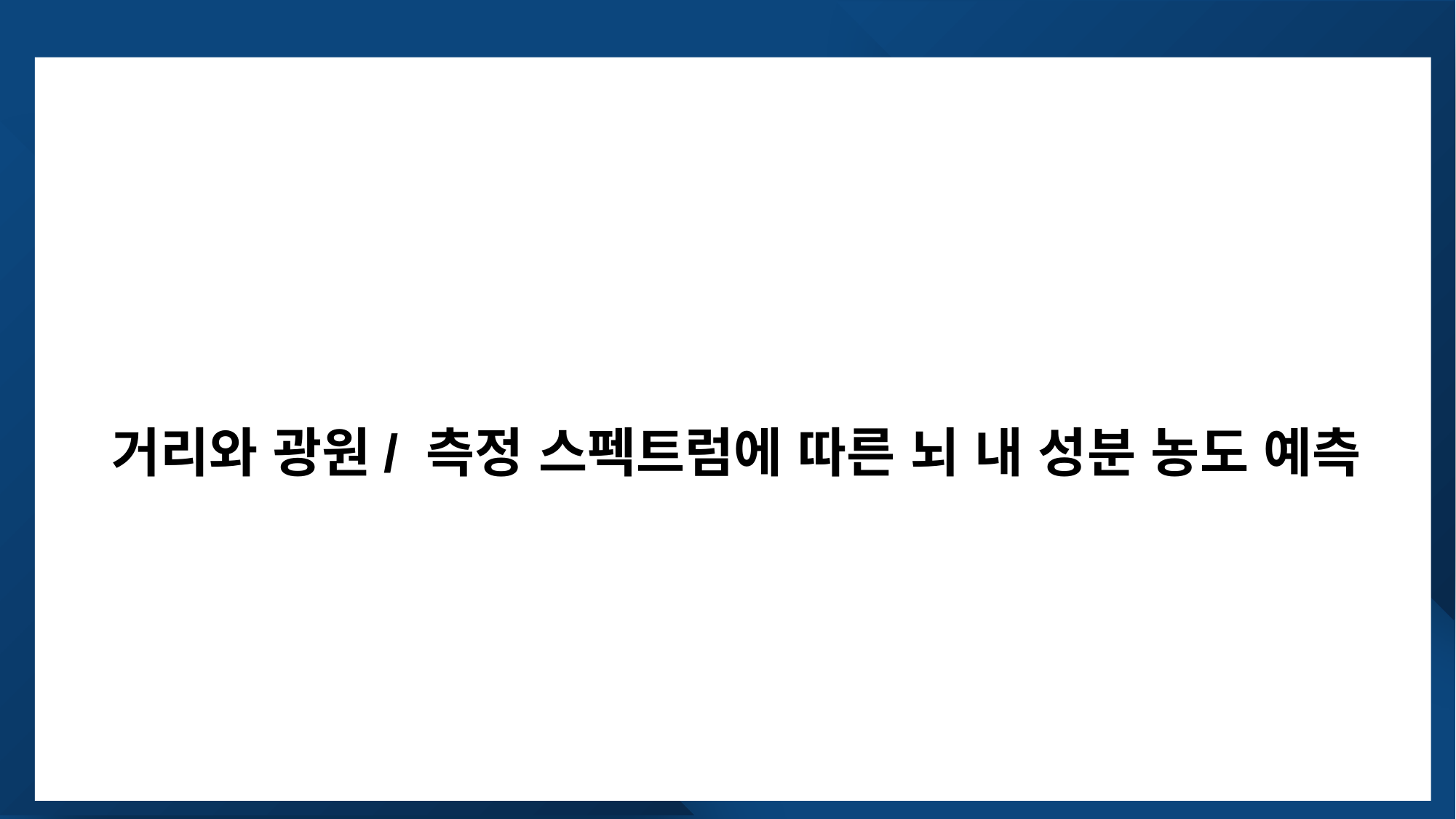

분석 목적

거리와 광원/ 측정 스펙트럼에 따른 뇌 내 성분 농도 예측